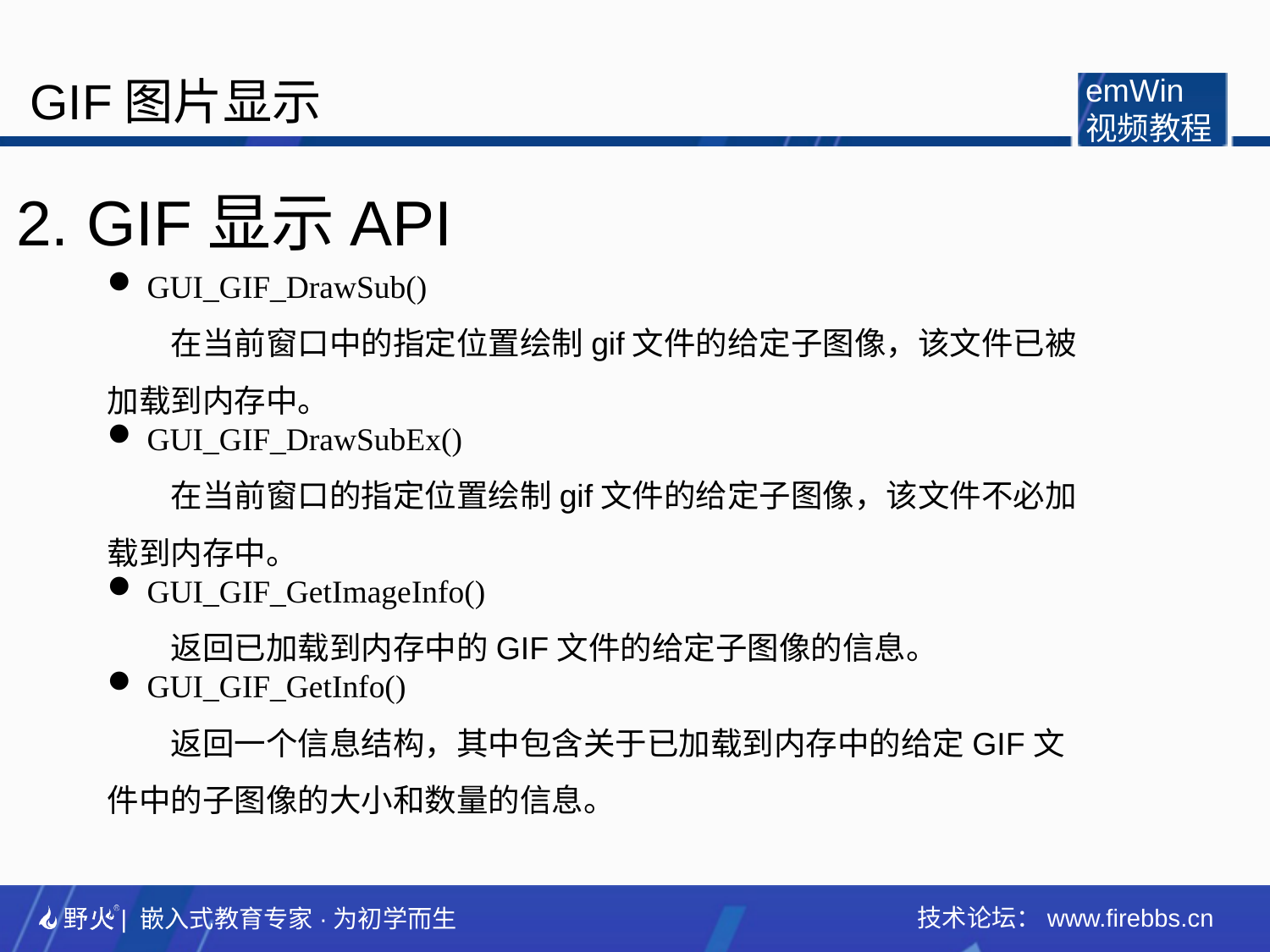

GIF图片显示
emWin
视频教程
2. GIF显示API
GUI_GIF_DrawSub()
在当前窗口中的指定位置绘制gif文件的给定子图像，该文件已被加载到内存中。
GUI_GIF_DrawSubEx()
在当前窗口的指定位置绘制gif文件的给定子图像，该文件不必加载到内存中。
GUI_GIF_GetImageInfo()
返回已加载到内存中的GIF文件的给定子图像的信息。
GUI_GIF_GetInfo()
返回一个信息结构，其中包含关于已加载到内存中的给定GIF文件中的子图像的大小和数量的信息。